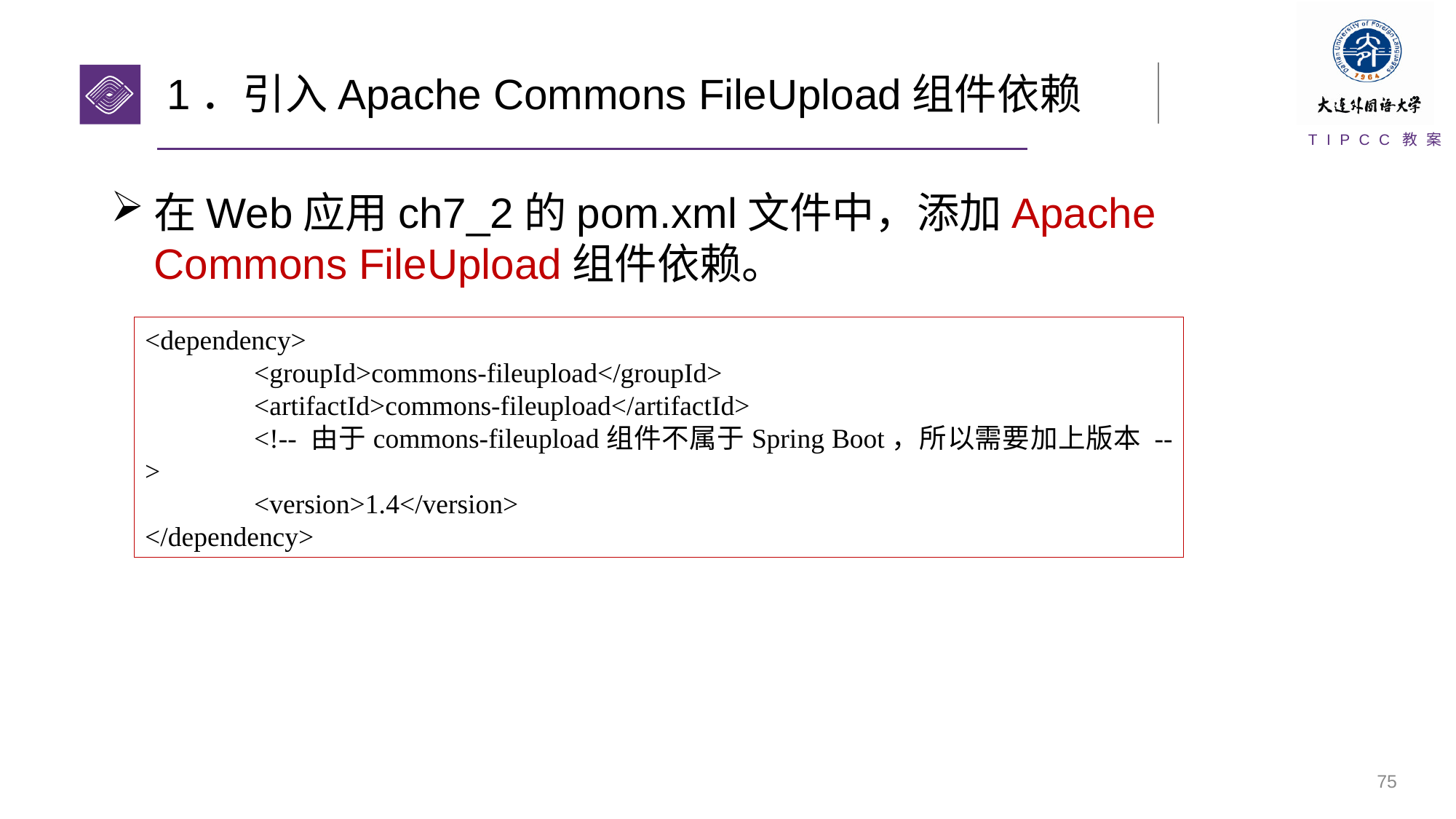

# 1．引入Apache Commons FileUpload组件依赖
在Web应用ch7_2的pom.xml文件中，添加Apache Commons FileUpload组件依赖。
<dependency>
	<groupId>commons-fileupload</groupId>
	<artifactId>commons-fileupload</artifactId>
	<!-- 由于commons-fileupload组件不属于Spring Boot，所以需要加上版本 -->
	<version>1.4</version>
</dependency>
75